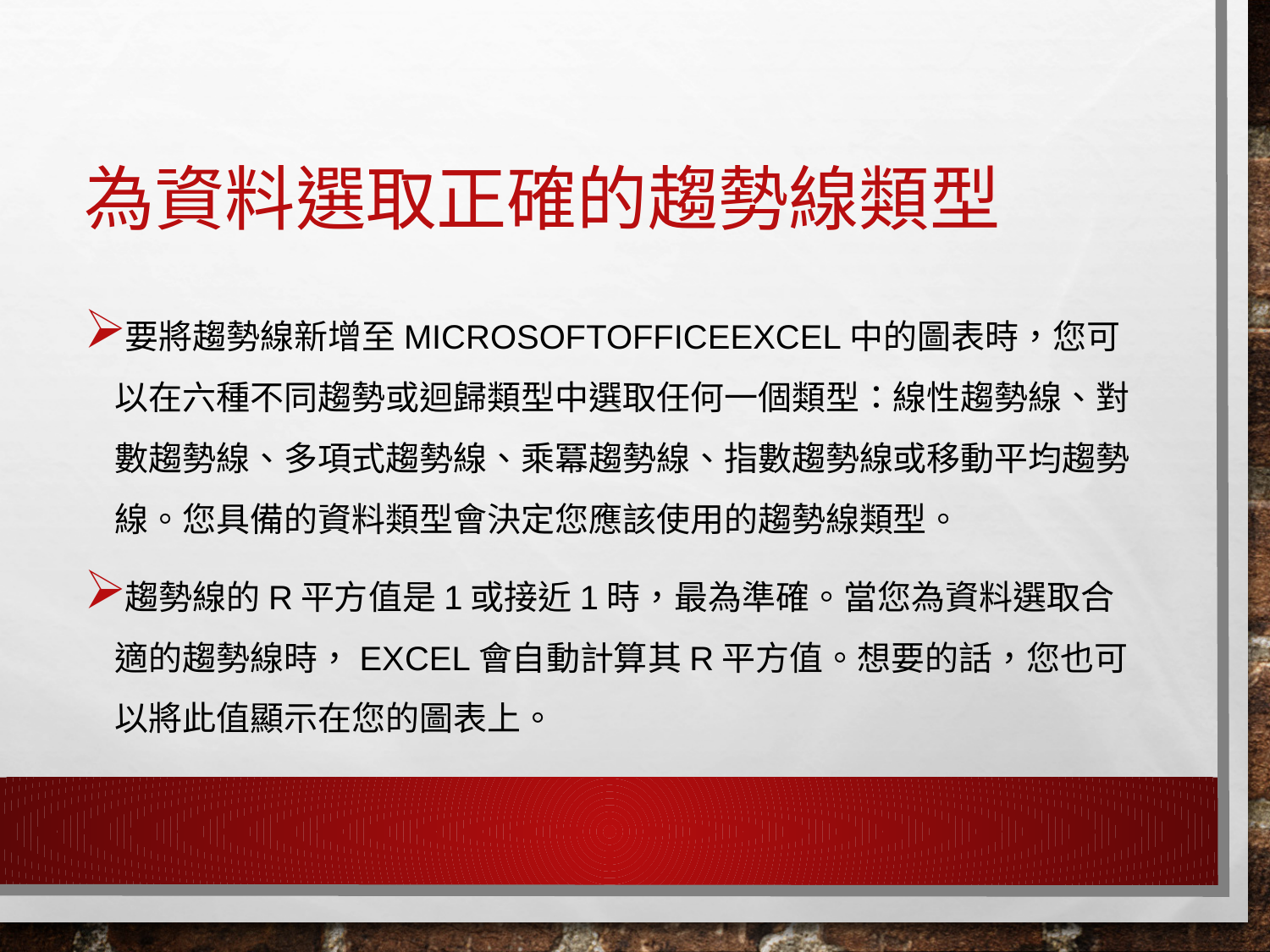

# 為資料選取正確的趨勢線類型
要將趨勢線新增至MicrosoftOfficeExcel中的圖表時，您可以在六種不同趨勢或迴歸類型中選取任何一個類型：線性趨勢線、對數趨勢線、多項式趨勢線、乘冪趨勢線、指數趨勢線或移動平均趨勢線。您具備的資料類型會決定您應該使用的趨勢線類型。
趨勢線的R平方值是1或接近1時，最為準確。當您為資料選取合適的趨勢線時，Excel會自動計算其R平方值。想要的話，您也可以將此值顯示在您的圖表上。